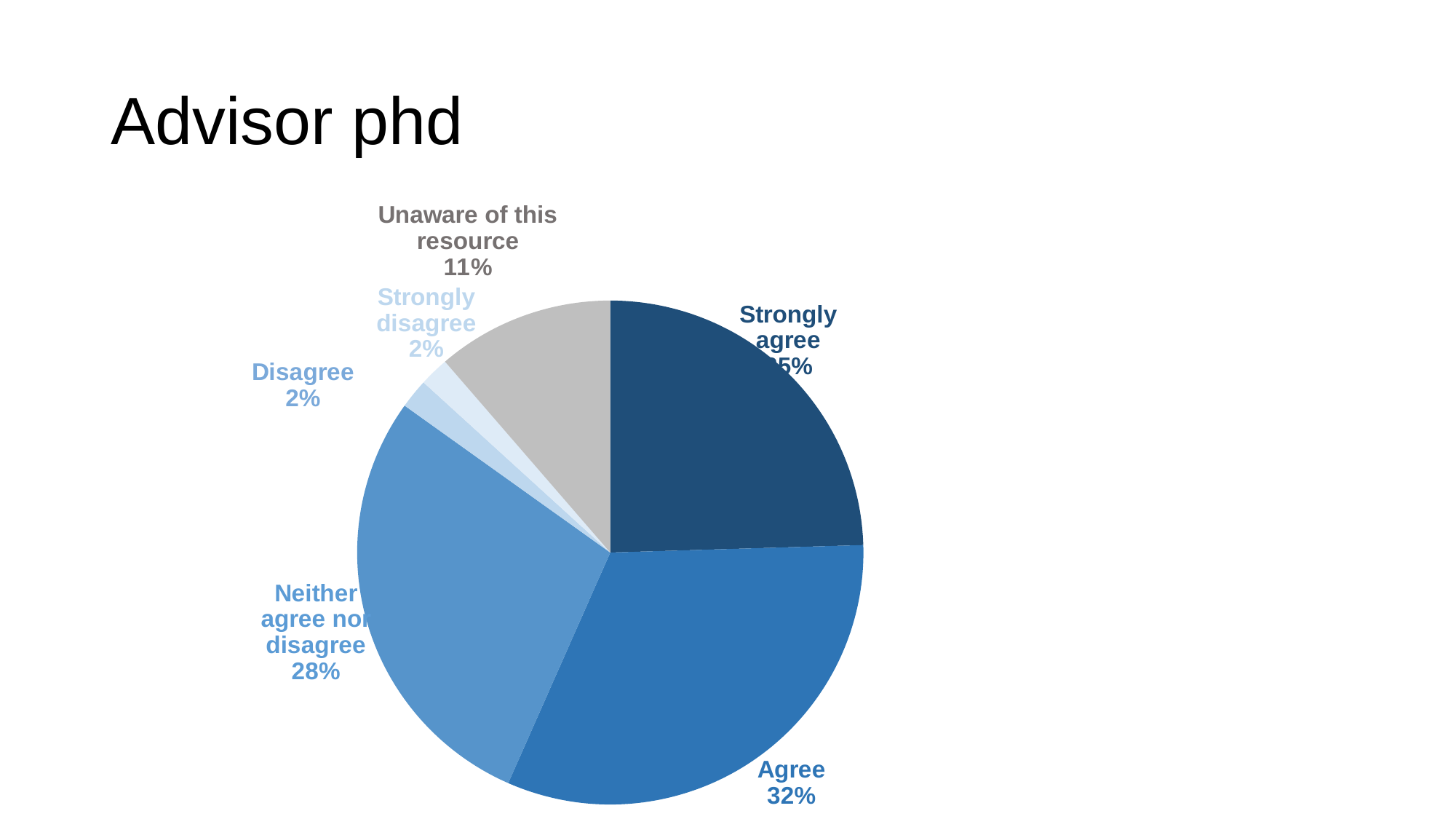

# Advisor phd

### Chart

| Category | 系列 1 |
|---|---|
| Strongly agree | 13.0 |
| Agree | 17.0 |
| Neither agree nor disagree | 15.0 |
| Disagree | 1.0 |
| Strongly disagree | 1.0 |
| Unaware of this resource | 6.0 |